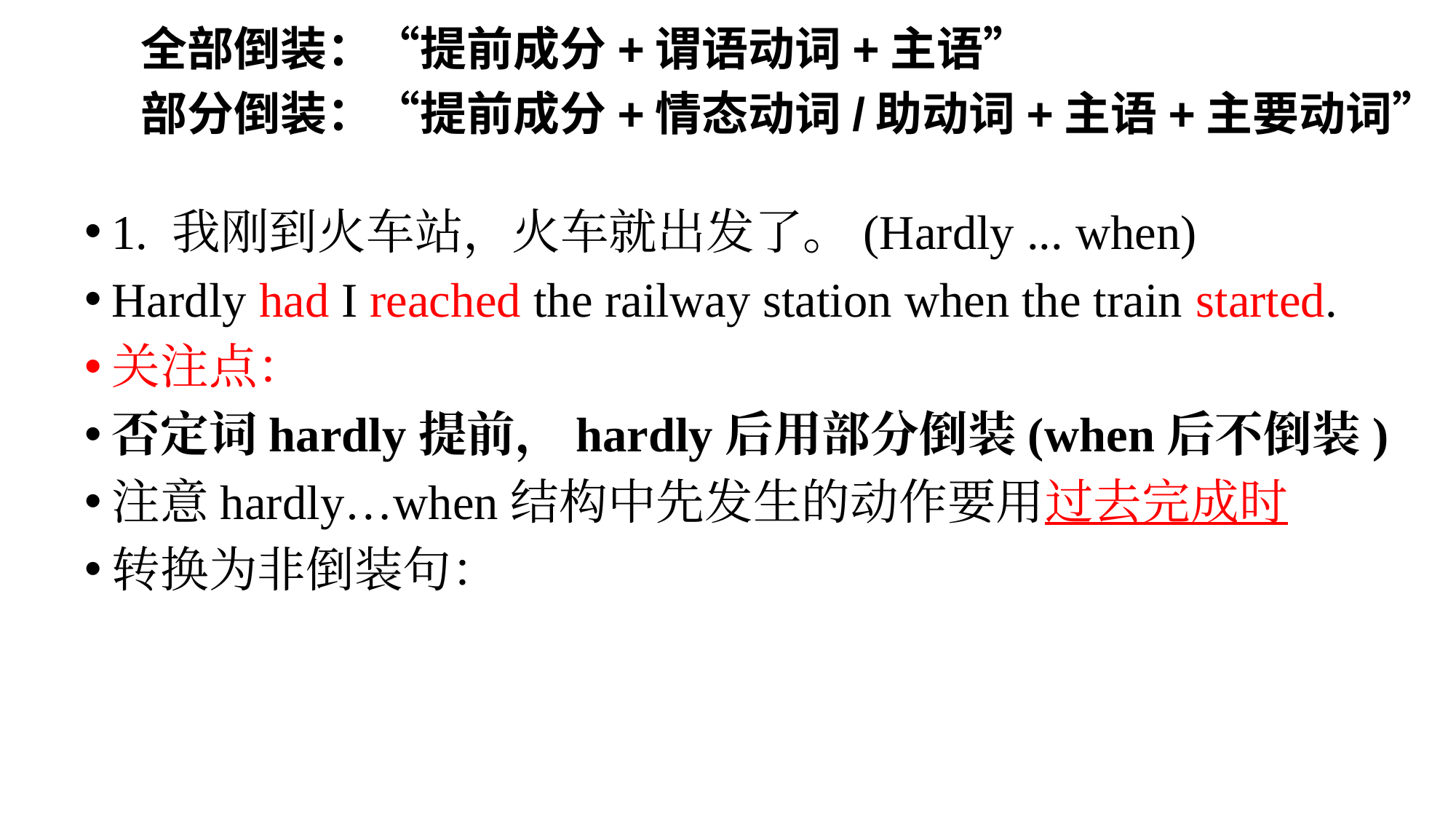

全部倒装：“提前成分+谓语动词+主语”
部分倒装：“提前成分+情态动词/助动词+主语+主要动词”

1. 我刚到火车站，火车就出发了。(Hardly ... when)
Hardly had I reached the railway station when the train started.
关注点：
否定词hardly提前，hardly后用部分倒装(when后不倒装)
注意hardly…when结构中先发生的动作要用过去完成时
转换为非倒装句：